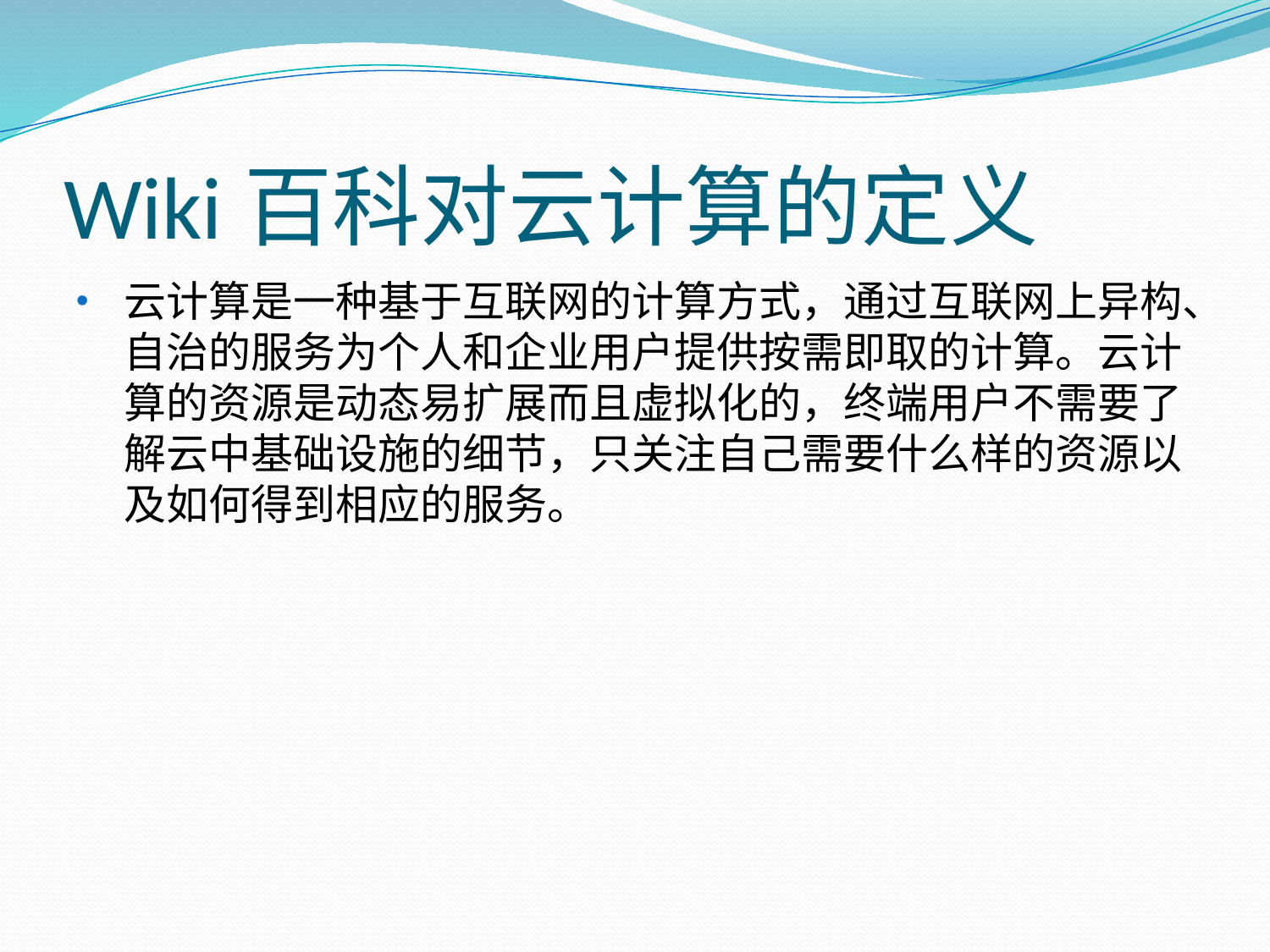

# Wiki百科对云计算的定义
云计算是一种基于互联网的计算方式，通过互联网上异构、自治的服务为个人和企业用户提供按需即取的计算。云计算的资源是动态易扩展而且虚拟化的，终端用户不需要了解云中基础设施的细节，只关注自己需要什么样的资源以及如何得到相应的服务。